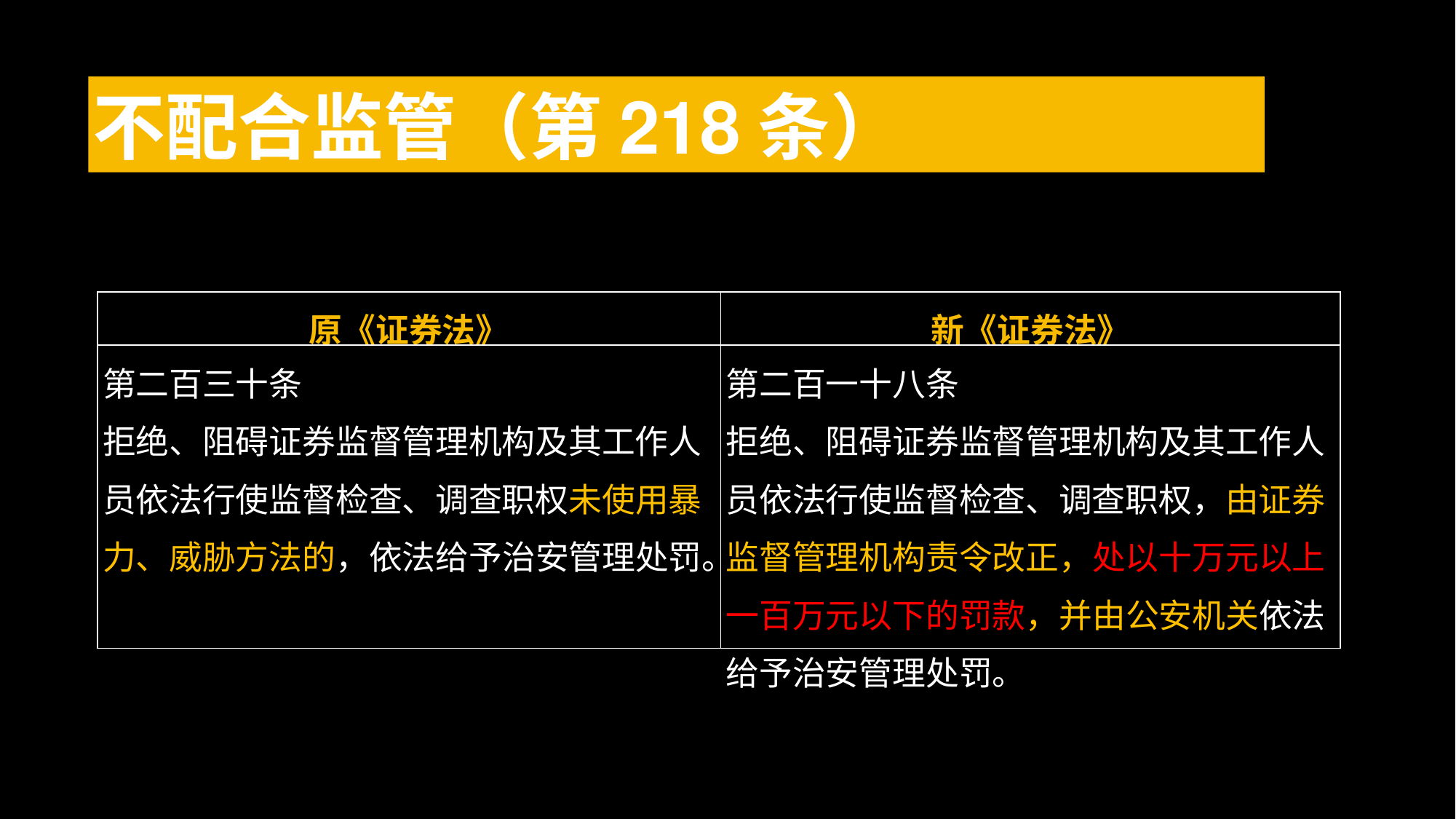

不配合监管（第218条）
| 原《证券法》 | 新《证券法》 |
| --- | --- |
| 第二百三十条 拒绝、阻碍证券监督管理机构及其工作人员依法行使监督检查、调查职权未使用暴力、威胁方法的，依法给予治安管理处罚。 | 第二百一十八条 拒绝、阻碍证券监督管理机构及其工作人员依法行使监督检查、调查职权，由证券监督管理机构责令改正，处以十万元以上一百万元以下的罚款，并由公安机关依法给予治安管理处罚。 |